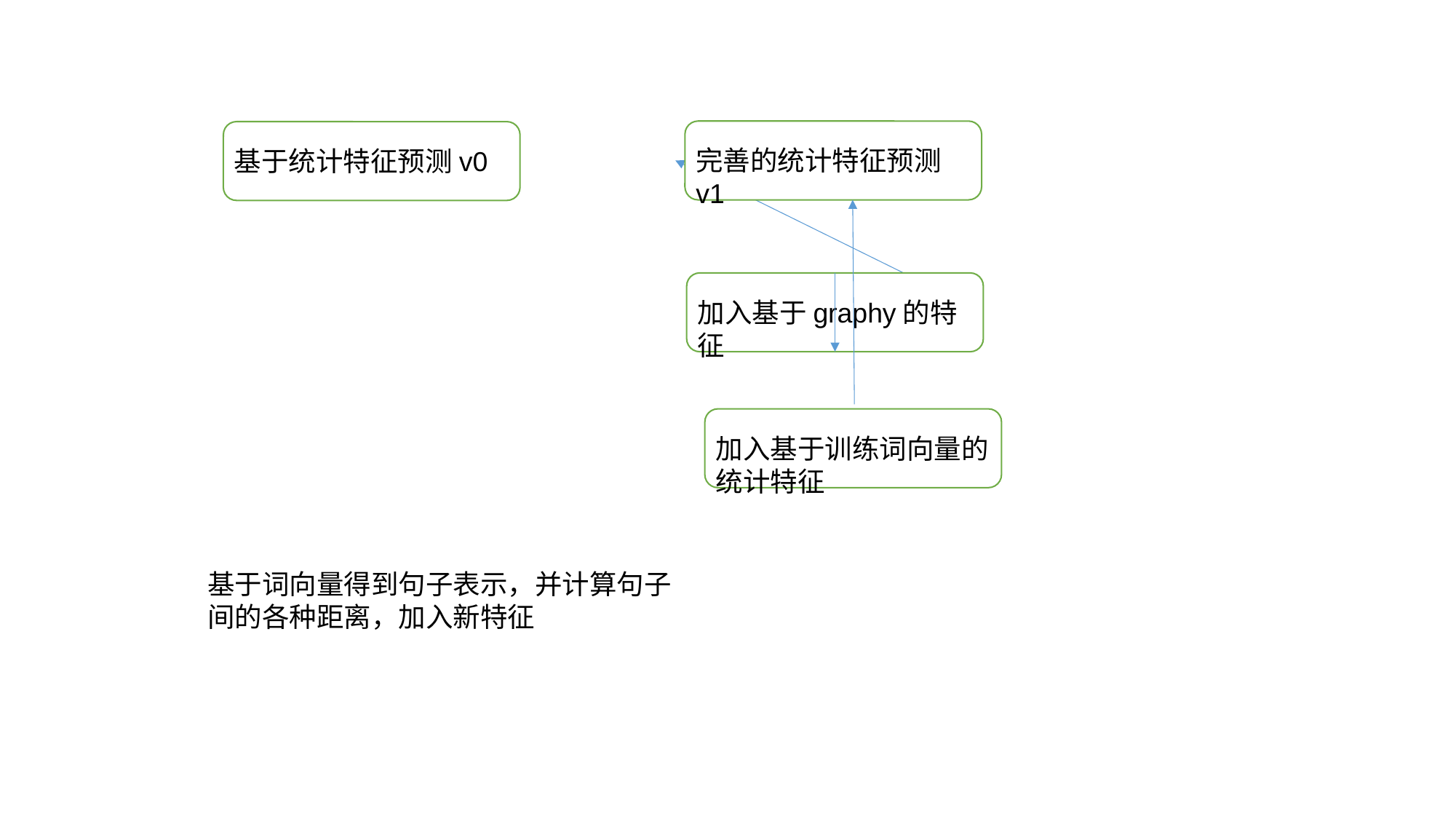

完善的统计特征预测v1
基于统计特征预测v0

加入基于graphy的特征

加入基于训练词向量的统计特征
基于词向量得到句子表示，并计算句子间的各种距离，加入新特征